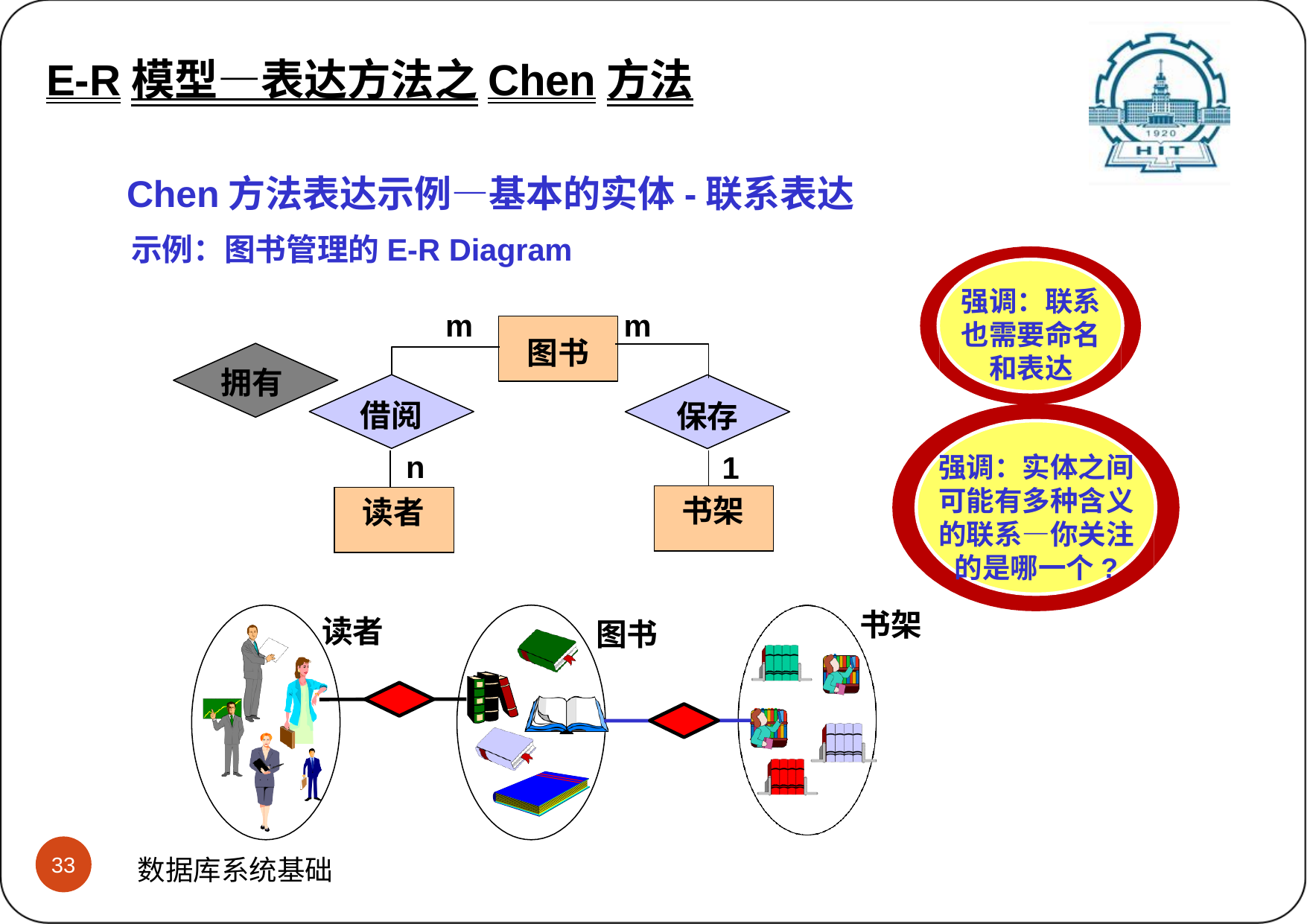

E-R模型—表达方法之Chen方法
# E-R模型表达方法之chen方法 (4)示例
Chen方法表达示例—基本的实体-联系表达
示例：图书管理的E-R Diagram

强调：联系 也需要命名 和表达
m	m

图书

拥有

借阅
保存

强调：实体之间 可能有多种含义 的联系—你关注 的是哪一个?
|  | n |
| --- | --- |
| 读者 |  |
|  | 1 |
| --- | --- |
| 书架 |  |

书架
读者
图书